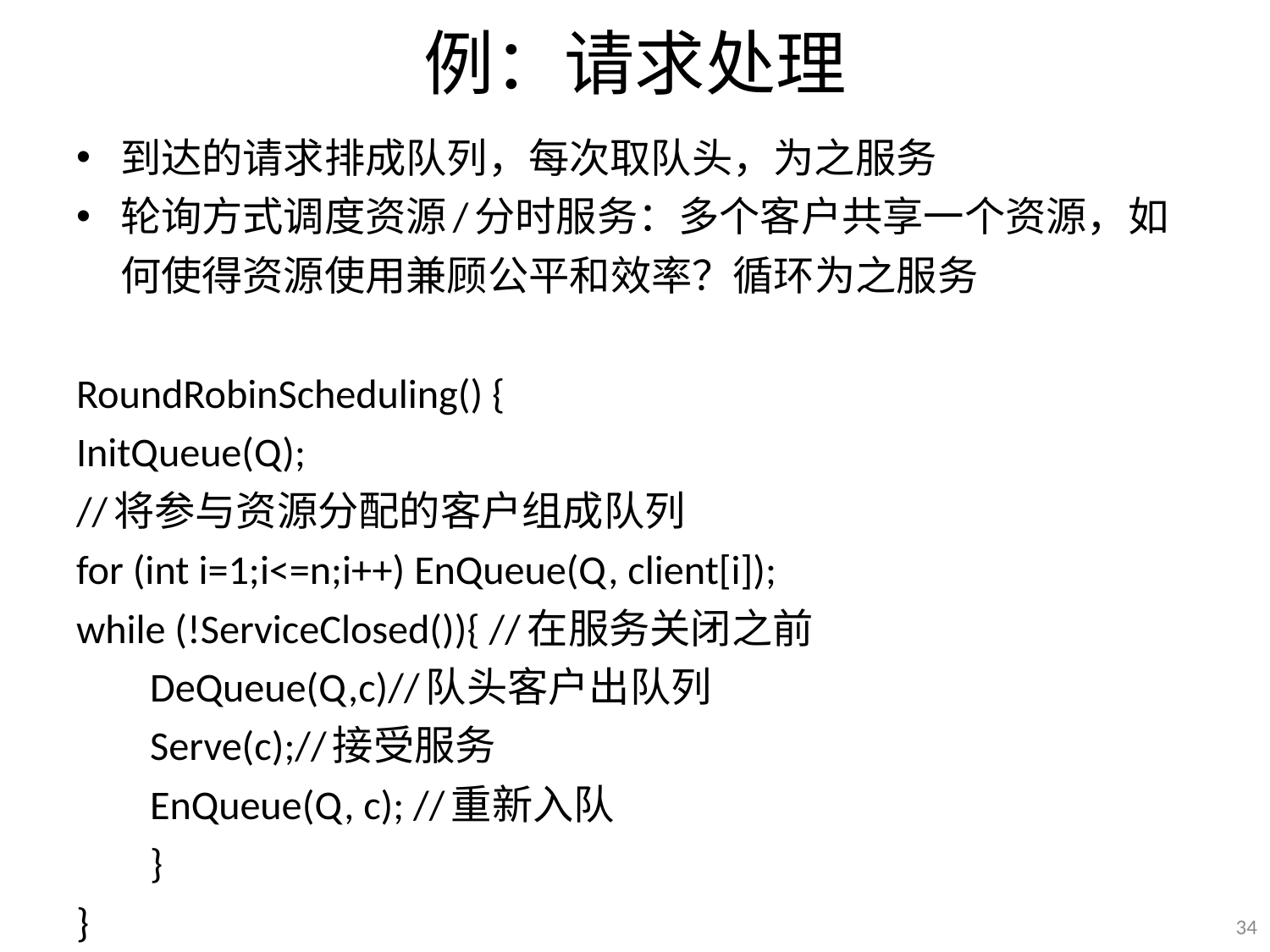

# 例：请求处理
到达的请求排成队列，每次取队头，为之服务
轮询方式调度资源/分时服务：多个客户共享一个资源，如何使得资源使用兼顾公平和效率？循环为之服务

RoundRobinScheduling() {
InitQueue(Q);
//将参与资源分配的客户组成队列
for (int i=1;i<=n;i++) EnQueue(Q, client[i]);
while (!ServiceClosed()){ //在服务关闭之前
	DeQueue(Q,c)//队头客户出队列
	Serve(c);//接受服务
	EnQueue(Q, c); //重新入队
	}
}
34